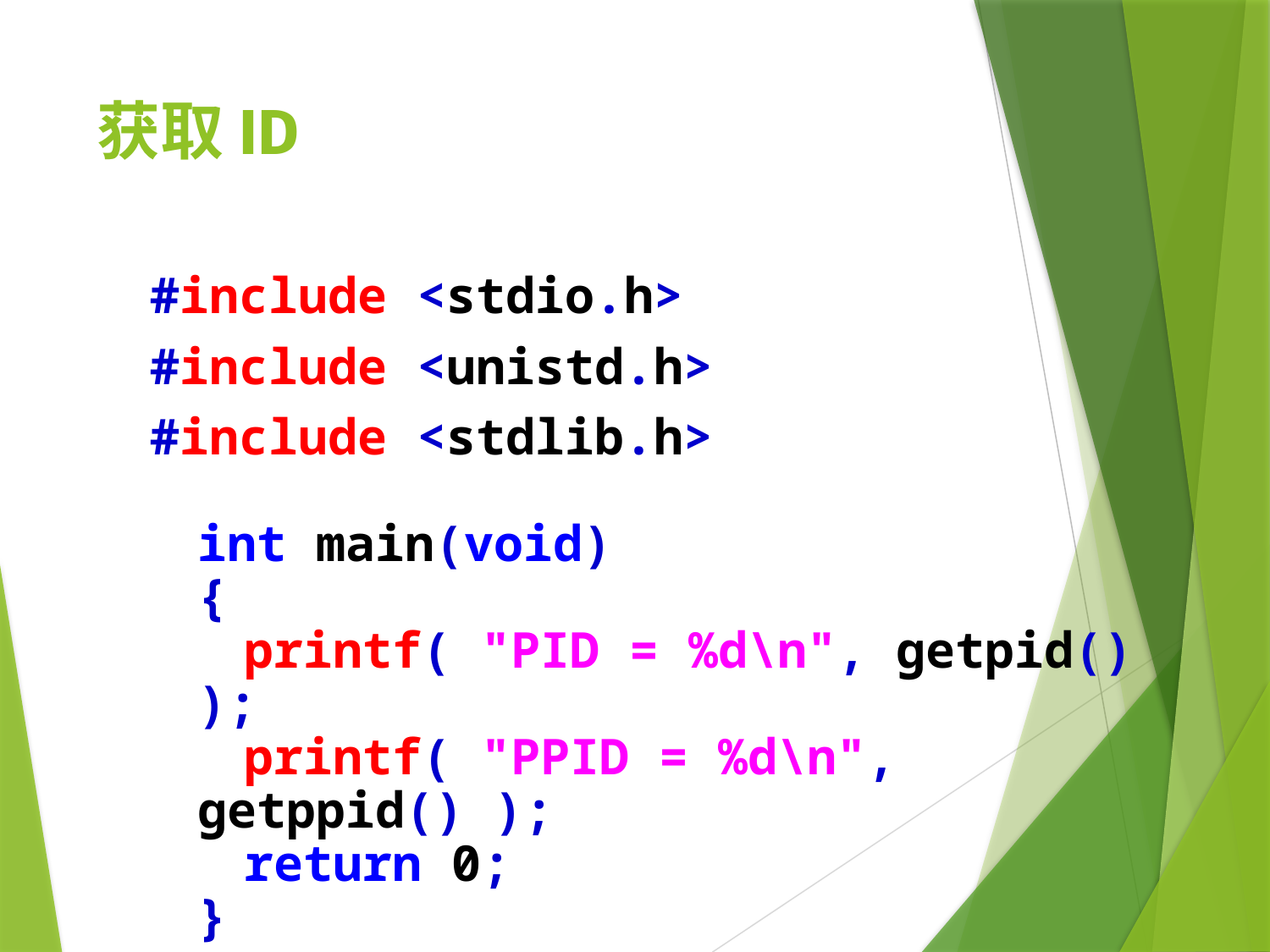

# 获取ID
#include <stdio.h>
#include <unistd.h>
#include <stdlib.h>
int main(void)
{
    printf( "PID = %d\n", getpid() );
    printf( "PPID = %d\n", getppid() );
    return 0;
}